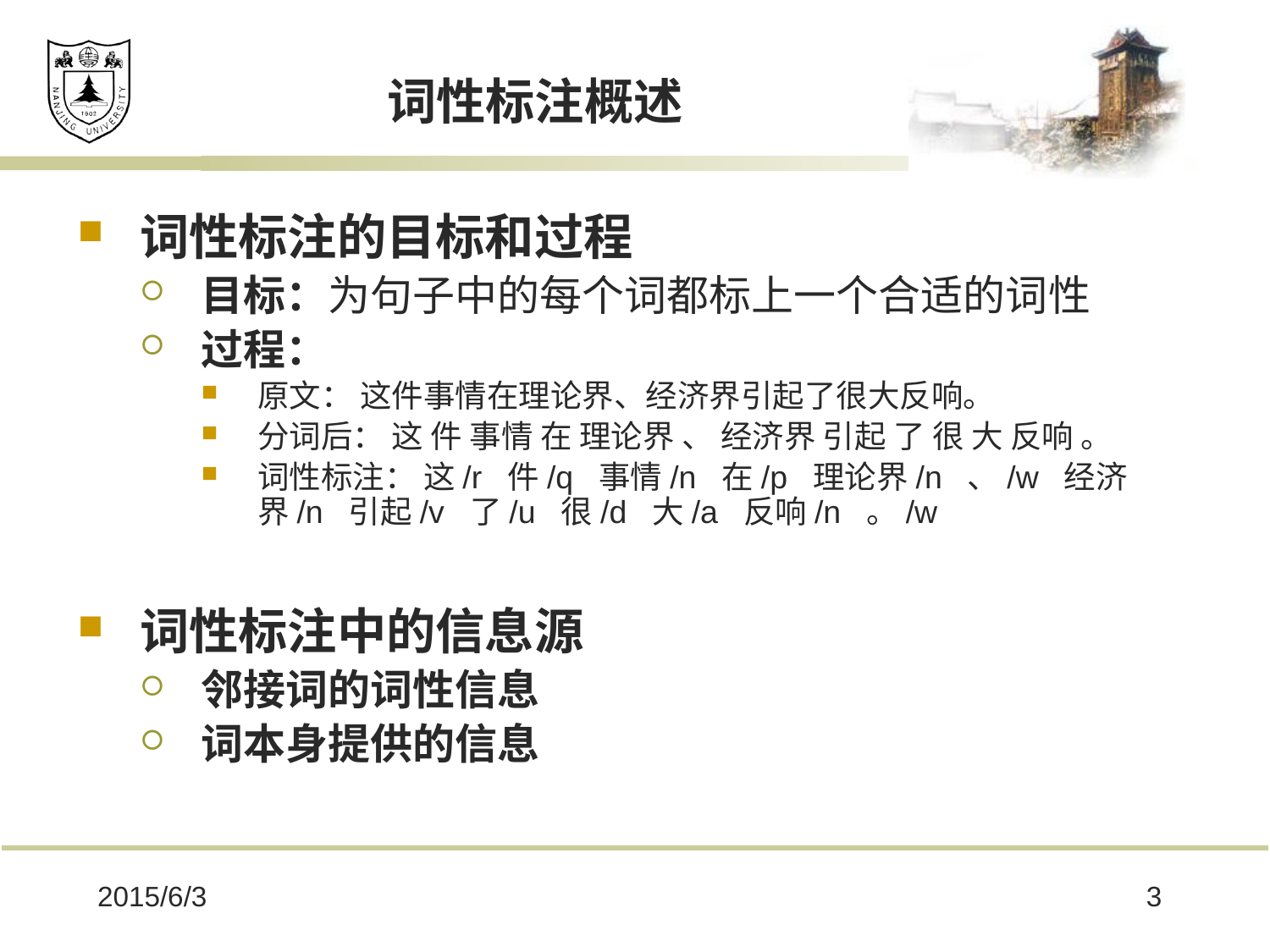

# 词性标注概述
词性标注的目标和过程
目标：为句子中的每个词都标上一个合适的词性
过程：
原文： 这件事情在理论界、经济界引起了很大反响。
分词后： 这 件 事情 在 理论界 、 经济界 引起 了 很 大 反响 。
词性标注： 这/r  件/q  事情/n  在/p  理论界/n  、/w  经济界/n  引起/v  了/u  很/d  大/a  反响/n  。/w

词性标注中的信息源
邻接词的词性信息
词本身提供的信息

2015/6/3
3